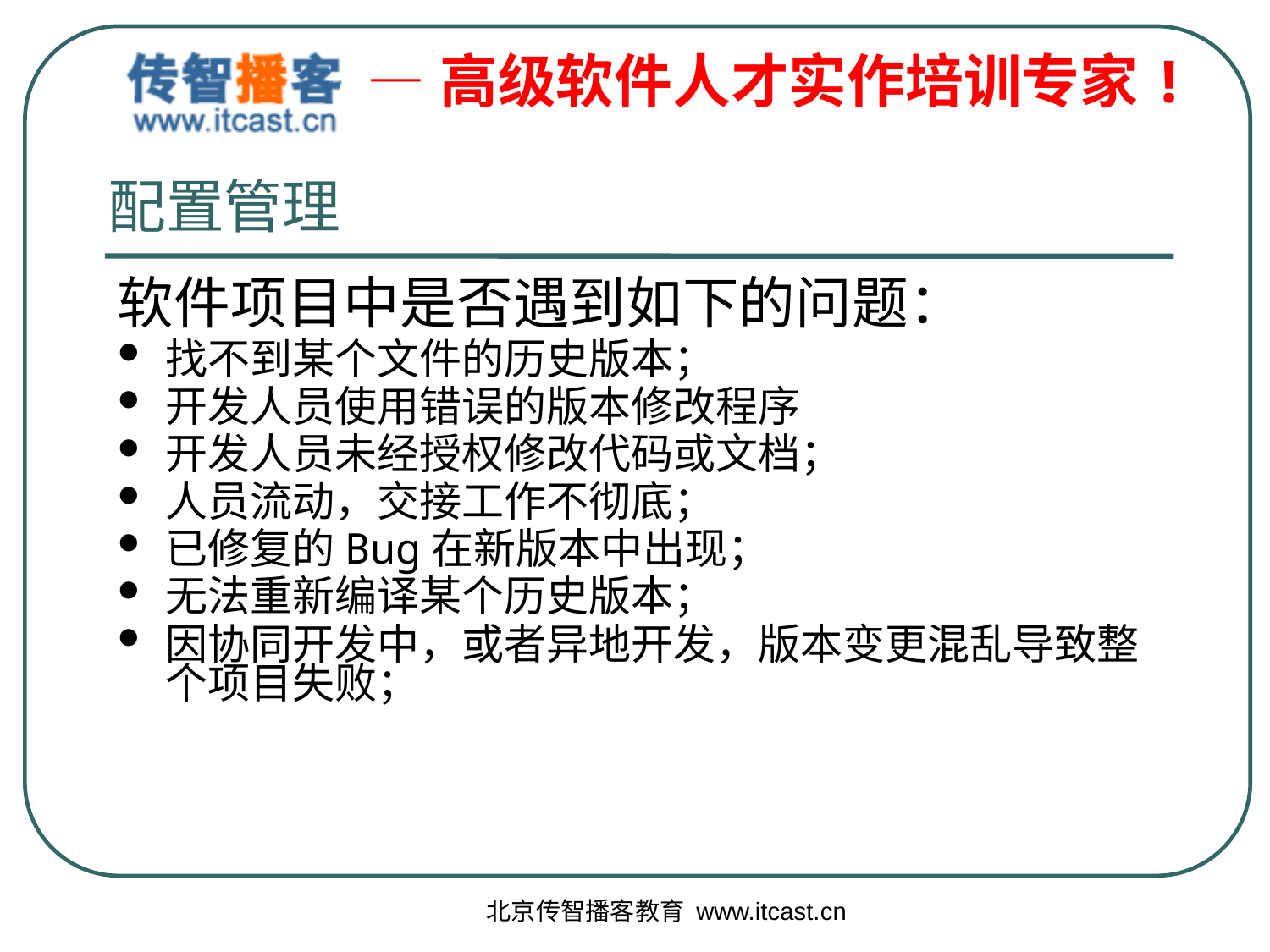

# 配置管理
软件项目中是否遇到如下的问题：
找不到某个文件的历史版本；
开发人员使用错误的版本修改程序
开发人员未经授权修改代码或文档；
人员流动，交接工作不彻底；
已修复的Bug在新版本中出现；
无法重新编译某个历史版本；
因协同开发中，或者异地开发，版本变更混乱导致整个项目失败；
北京传智播客教育 www.itcast.cn